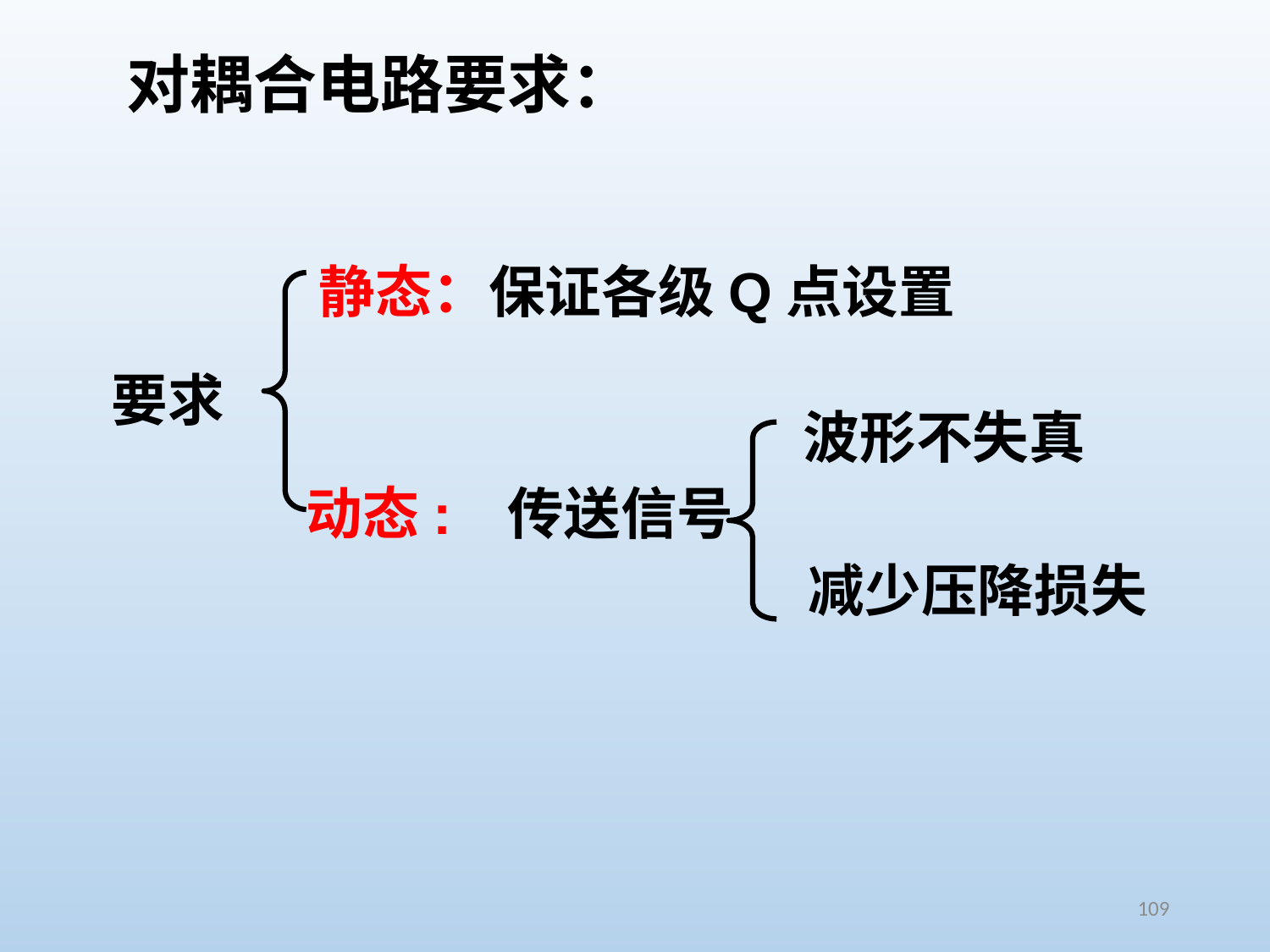

# 对耦合电路要求：
静态：保证各级Q点设置

要求
波形不失真

动态:   传送信号
减少压降损失
109